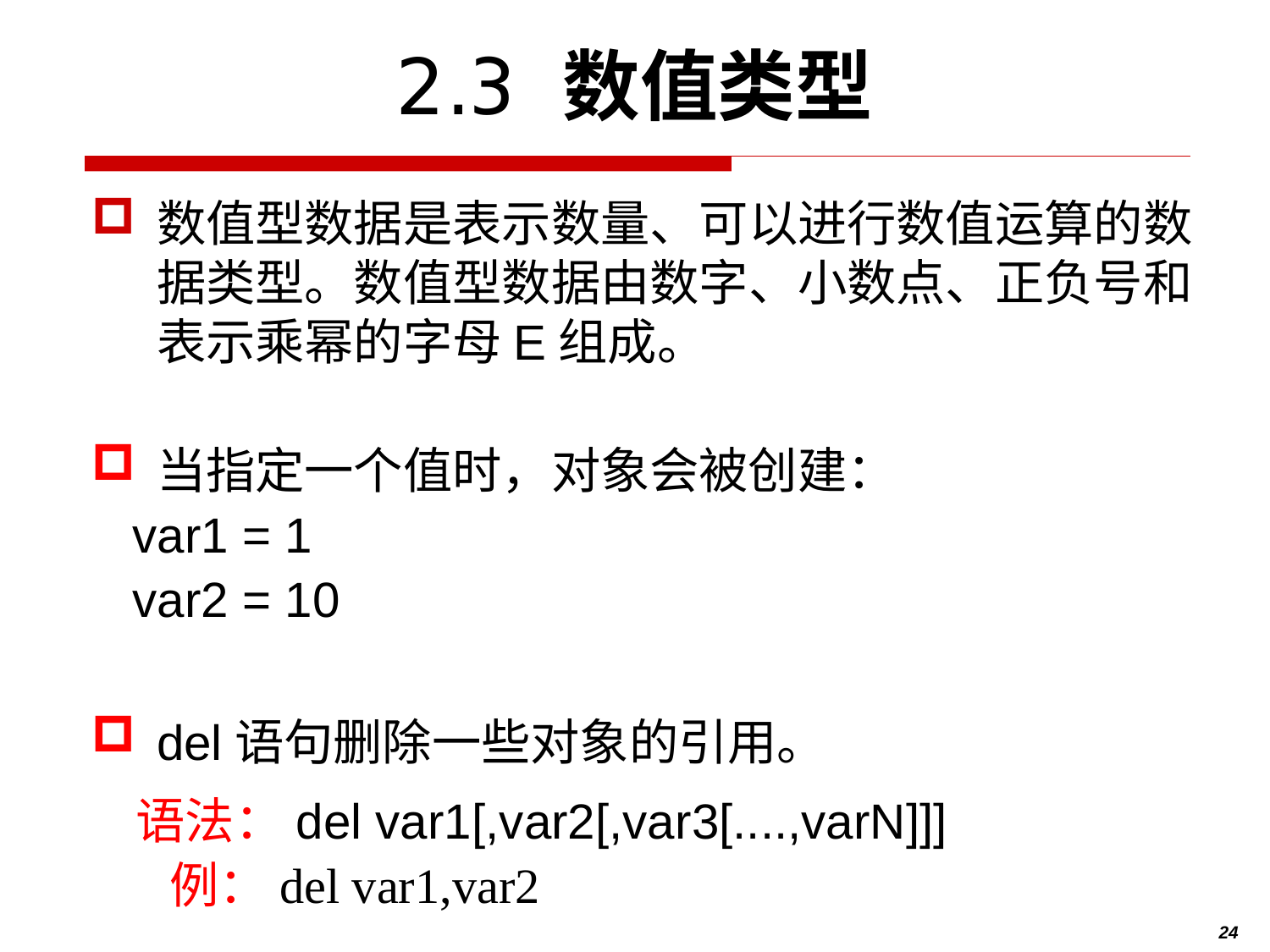

# 2.3 数值类型
数值型数据是表示数量、可以进行数值运算的数据类型。数值型数据由数字、小数点、正负号和表示乘幂的字母E组成。

当指定一个值时，对象会被创建：
   var1 = 1
   var2 = 10

del语句删除一些对象的引用。
   语法：del var1[,var2[,var3[....,varN]]]
      例：del var1,var2

24